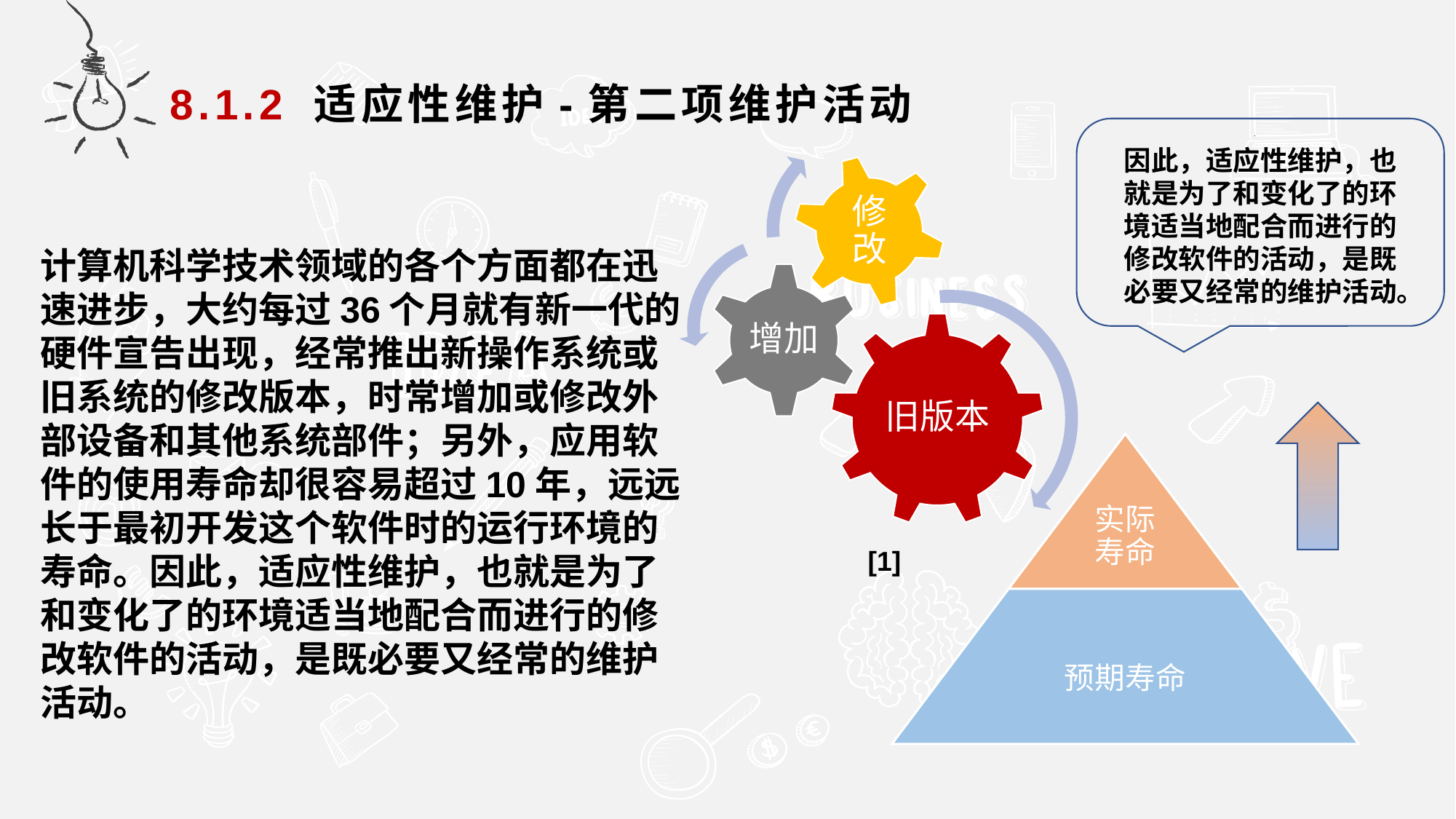

8.1.2 适应性维护-第二项维护活动

旧版本
增加
修改
因此，适应性维护，也就是为了和变化了的环境适当地配合而进行的修改软件的活动，是既必要又经常的维护活动。

计算机科学技术领域的各个方面都在迅速进步，大约每过36个月就有新一代的硬件宣告出现，经常推出新操作系统或旧系统的修改版本，时常增加或修改外部设备和其他系统部件；另外，应用软件的使用寿命却很容易超过10年，远远长于最初开发这个软件时的运行环境的寿命。因此，适应性维护，也就是为了和变化了的环境适当地配合而进行的修改软件的活动，是既必要又经常的维护活动。

实际寿命
预期寿命
[1]
7